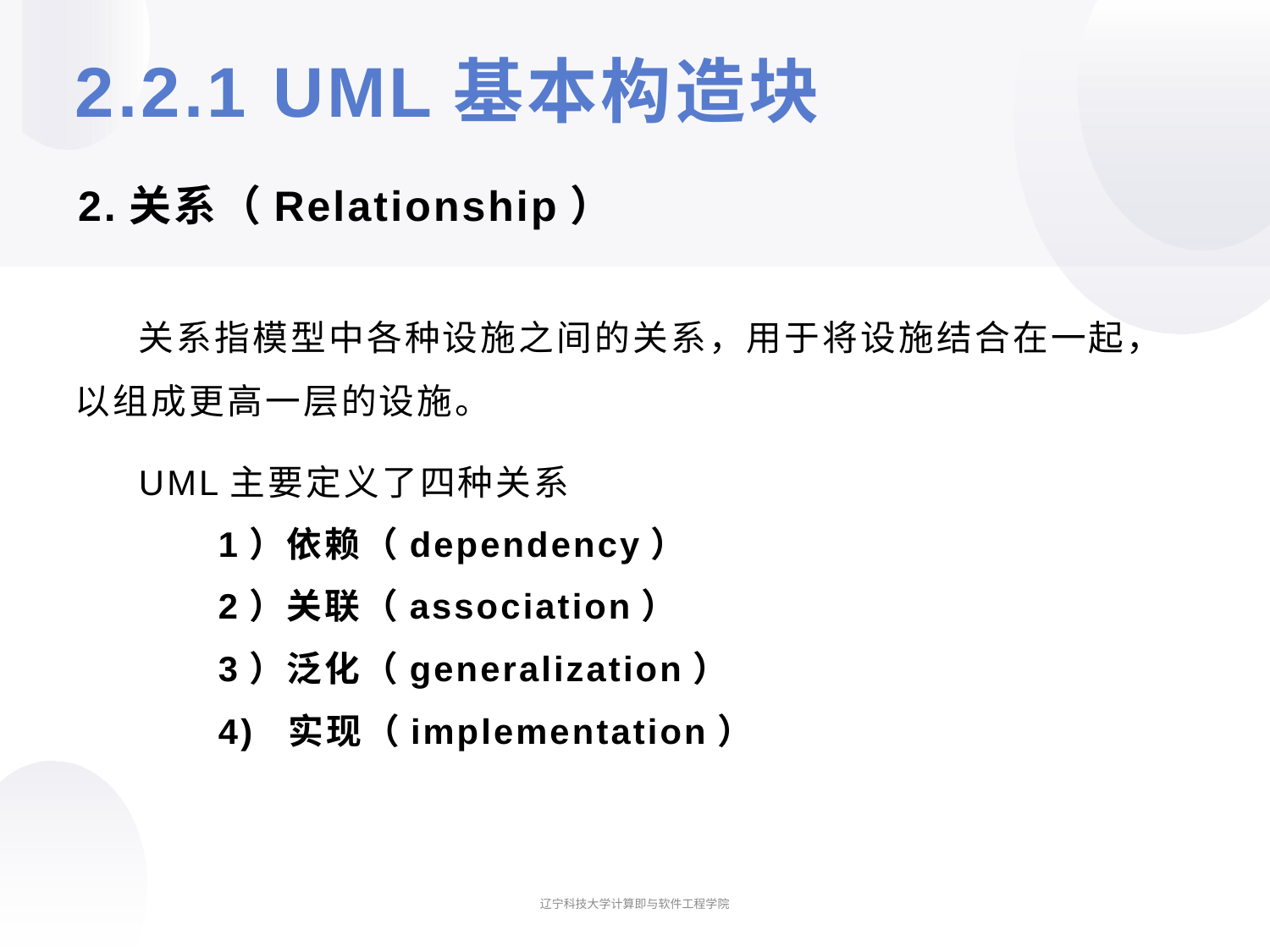

# 2.2.1 UML基本构造块
2.关系（Relationship）

关系指模型中各种设施之间的关系，用于将设施结合在一起，以组成更高一层的设施。
UML主要定义了四种关系
1）依赖（dependency）
2）关联（association）
3）泛化（generalization）
4)  实现（implementation）

辽宁科技大学计算即与软件工程学院
36